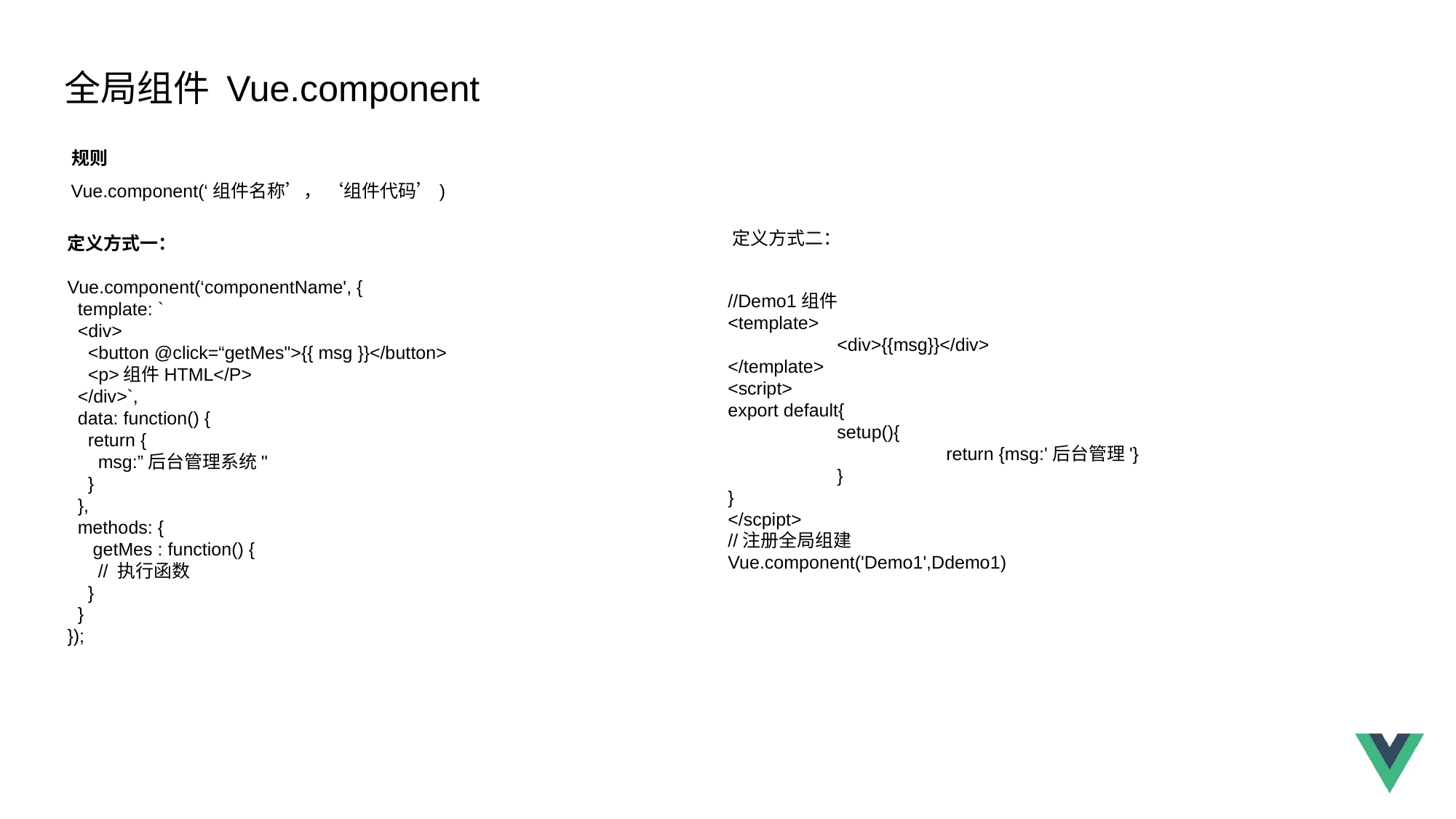

全局组件 Vue.component
规则
Vue.component(‘组件名称’， ‘组件代码’)
定义方式二：
定义方式一：
Vue.component(‘componentName', {
  template: `
  <div>
    <button @click=“getMes">{{ msg }}</button>
    <p>组件HTML</P>
  </div>`,
  data: function() {
    return {
      msg:”后台管理系统"
    }
  },
  methods: {
     getMes : function() {
      // 执行函数
    }
  }
});

//Demo1组件
<template>
	<div>{{msg}}</div>
</template>
<script>
export default{
	setup(){
		return {msg:'后台管理'}
	}
}
</scpipt>
//注册全局组建
Vue.component('Demo1',Ddemo1)